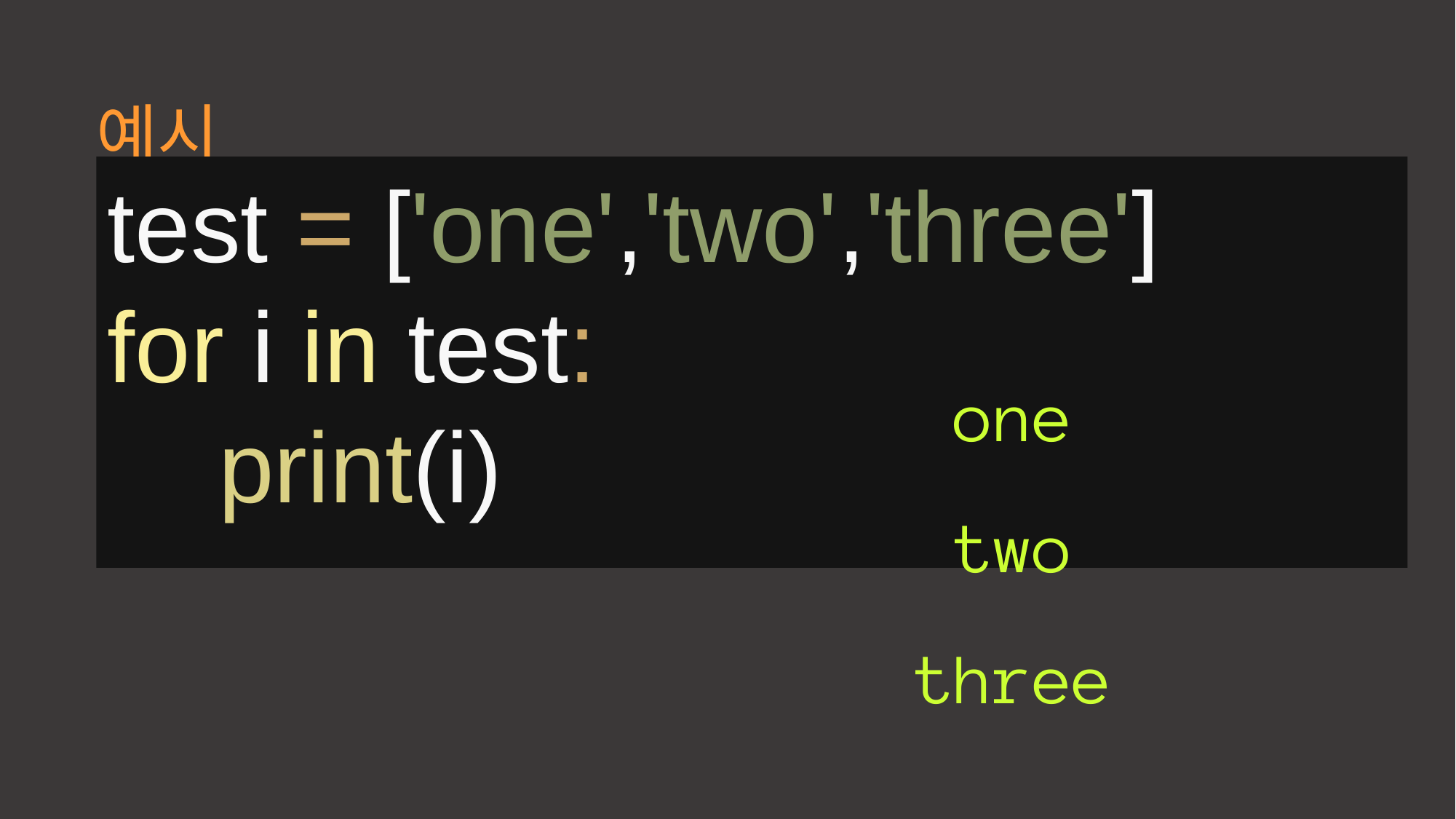

예시
test = ['one','two','three']
for i in test:
    print(i)
one
two
three